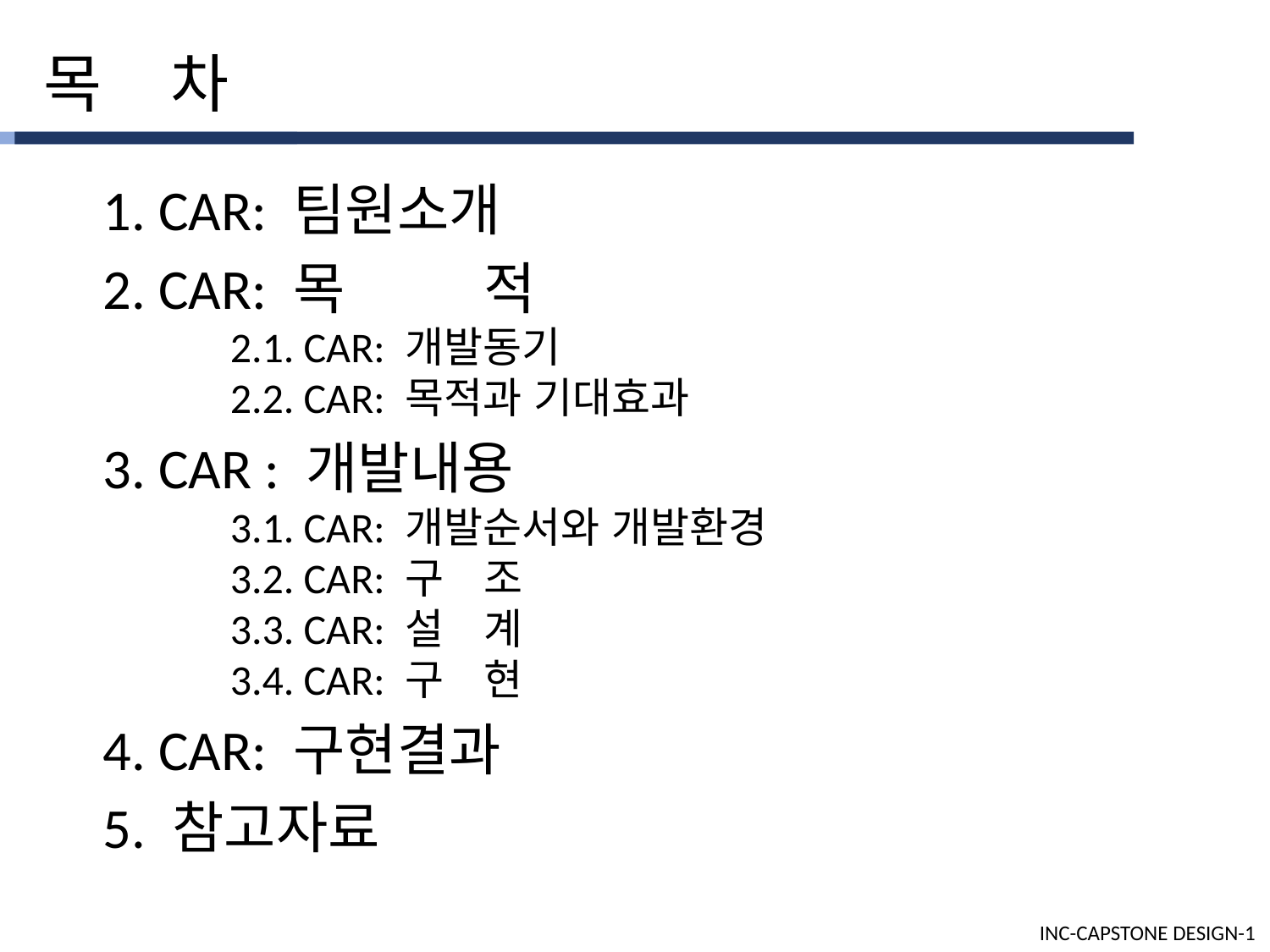

목	차
1. CAR: 팀원소개

2. CAR: 목		적
	2.1. CAR: 개발동기
	2.2. CAR: 목적과 기대효과

3. CAR : 개발내용
	3.1. CAR: 개발순서와 개발환경
	3.2. CAR: 구	조
	3.3. CAR: 설	계
	3.4. CAR: 구	현

4. CAR: 구현결과
5. 참고자료